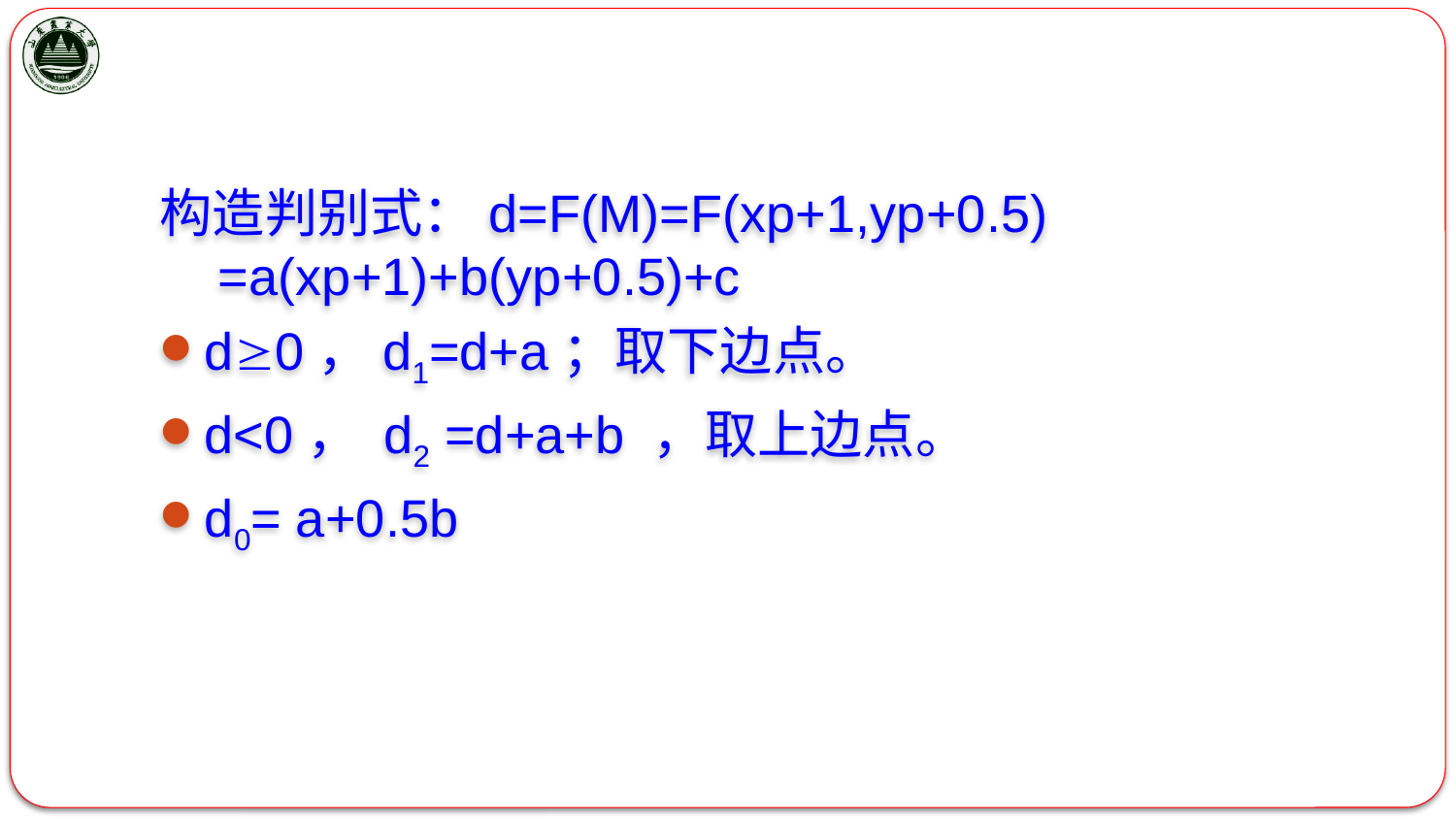

#
构造判别式：d=F(M)=F(xp+1,yp+0.5)                           =a(xp+1)+b(yp+0.5)+c
d≥0，d1=d+a；取下边点。
d<0， d2 =d+a+b ，取上边点。
d0= a+0.5b